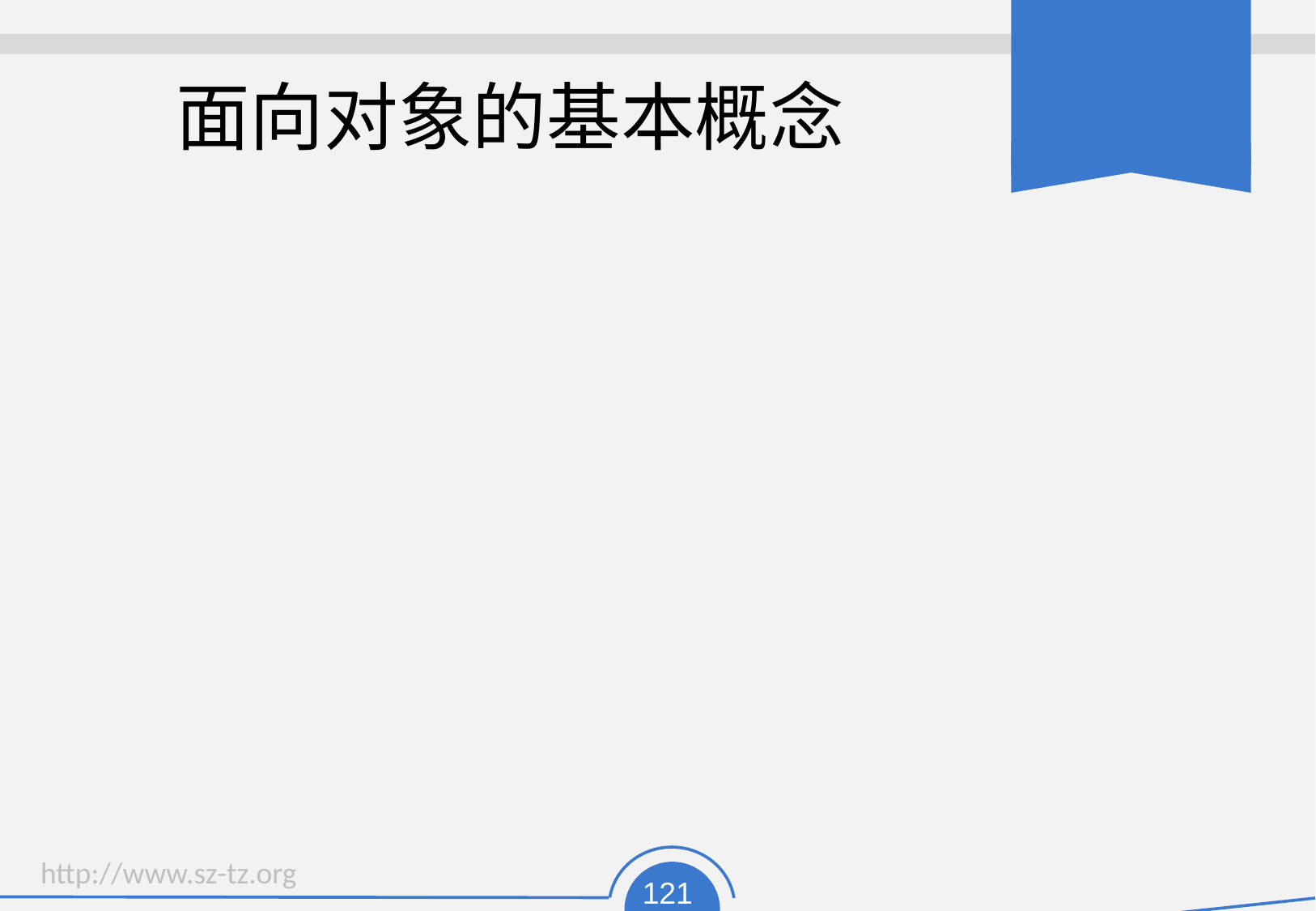

# 面向对象的基本概念
面向对象主要针对面向过程。
面向过程的基本单元是函数。
什么是对象：EVERYTHING IS OBJECT（万物皆对象）
面向对象的观点：一切皆对象

所有的事物都有两个方面：
有什么（属性）：用来描述对象。
能够做什么（方法）：告诉外界对象有那些功能。